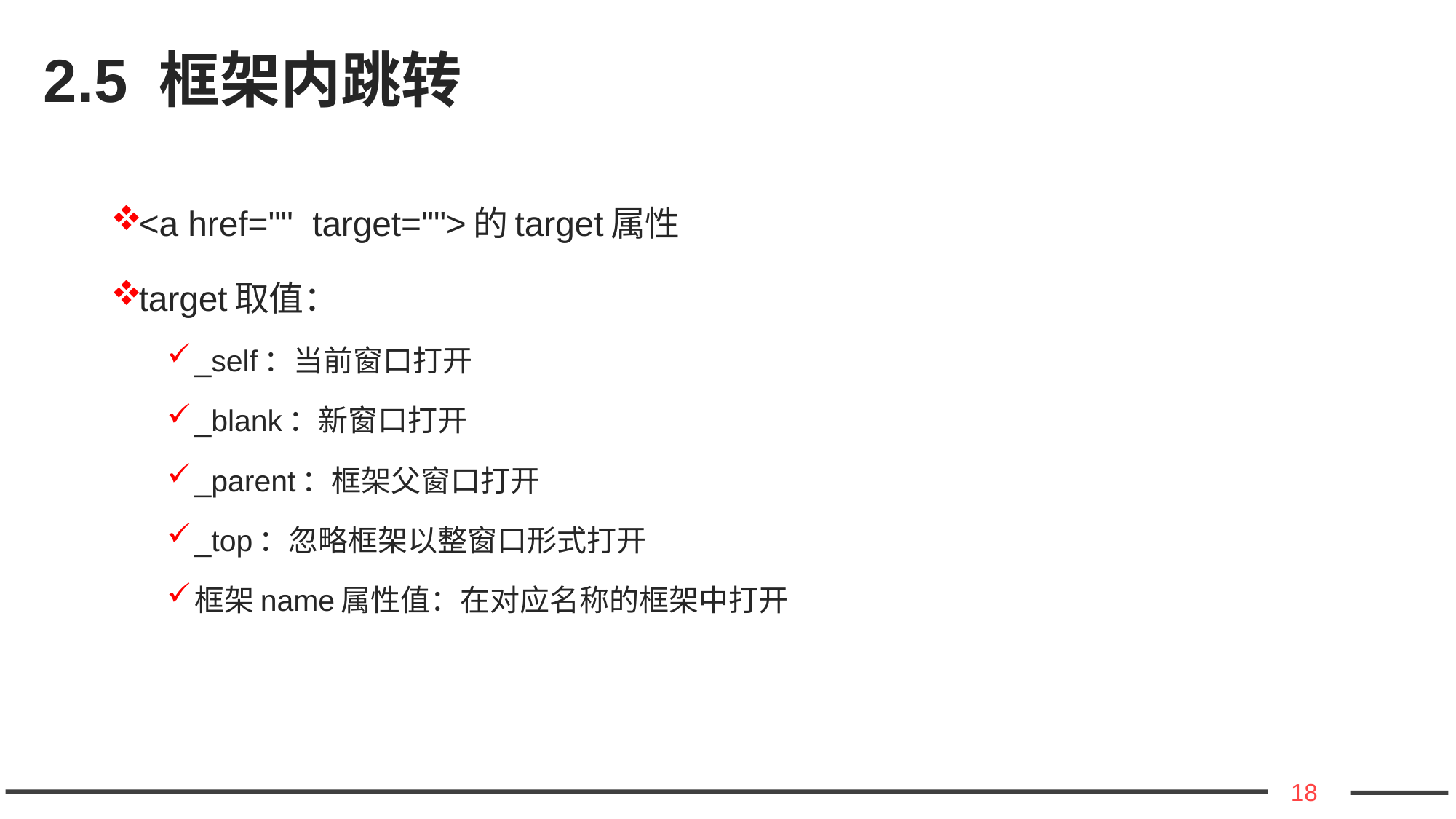

# 2.5 框架内跳转
<a href=""  target="">的target属性
target取值：
_self：当前窗口打开
_blank：新窗口打开
_parent：框架父窗口打开
_top：忽略框架以整窗口形式打开
框架name属性值：在对应名称的框架中打开